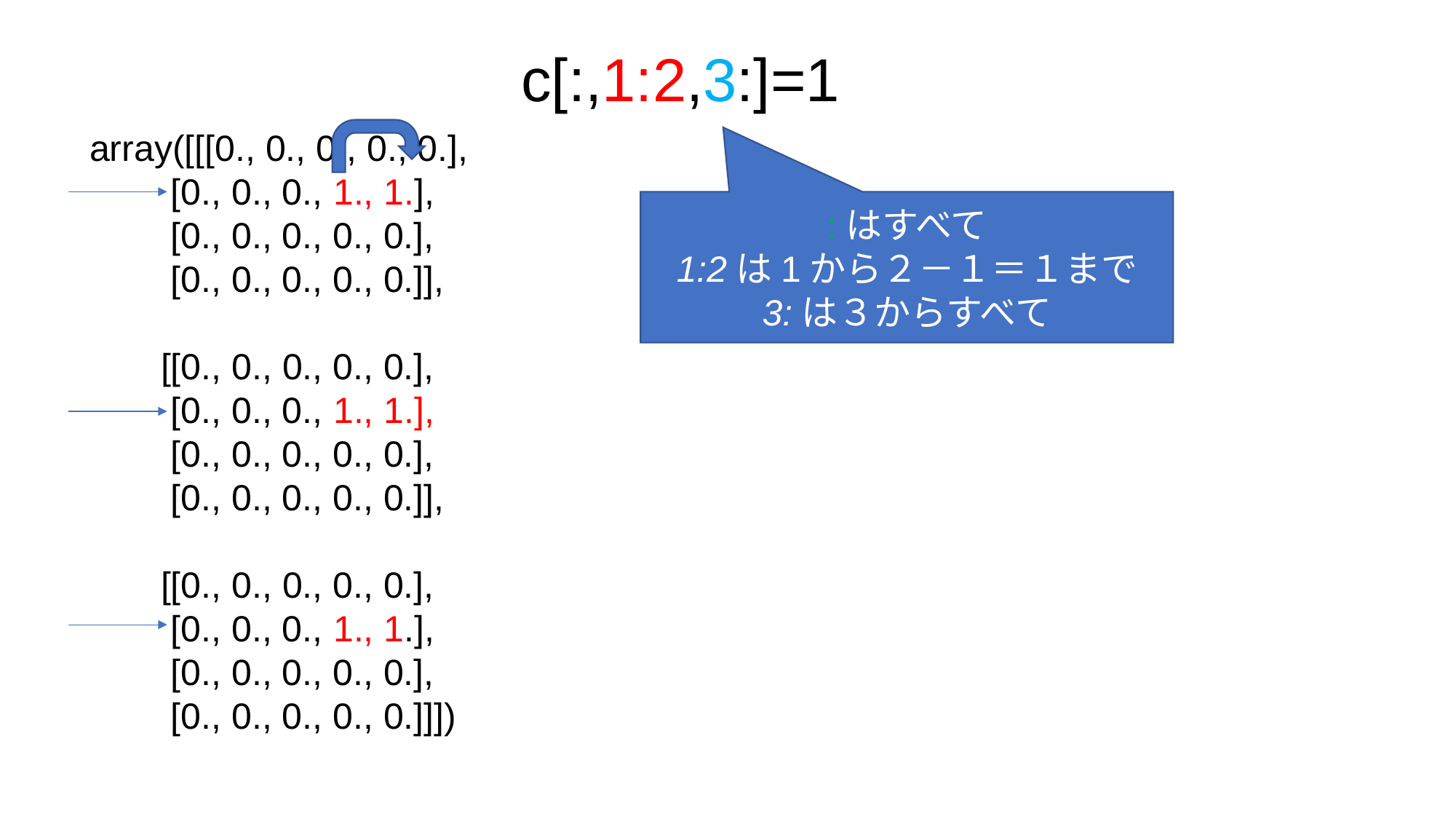

c[:,1:2,3:]=1
array([[[0., 0., 0., 0., 0.],
        [0., 0., 0., 1., 1.],
        [0., 0., 0., 0., 0.],
        [0., 0., 0., 0., 0.]],

       [[0., 0., 0., 0., 0.],
        [0., 0., 0., 1., 1.],
        [0., 0., 0., 0., 0.],
        [0., 0., 0., 0., 0.]],

       [[0., 0., 0., 0., 0.],
        [0., 0., 0., 1., 1.],
        [0., 0., 0., 0., 0.],
        [0., 0., 0., 0., 0.]]])

:はすべて
1:2は1から２－１＝１まで
3:は３からすべて